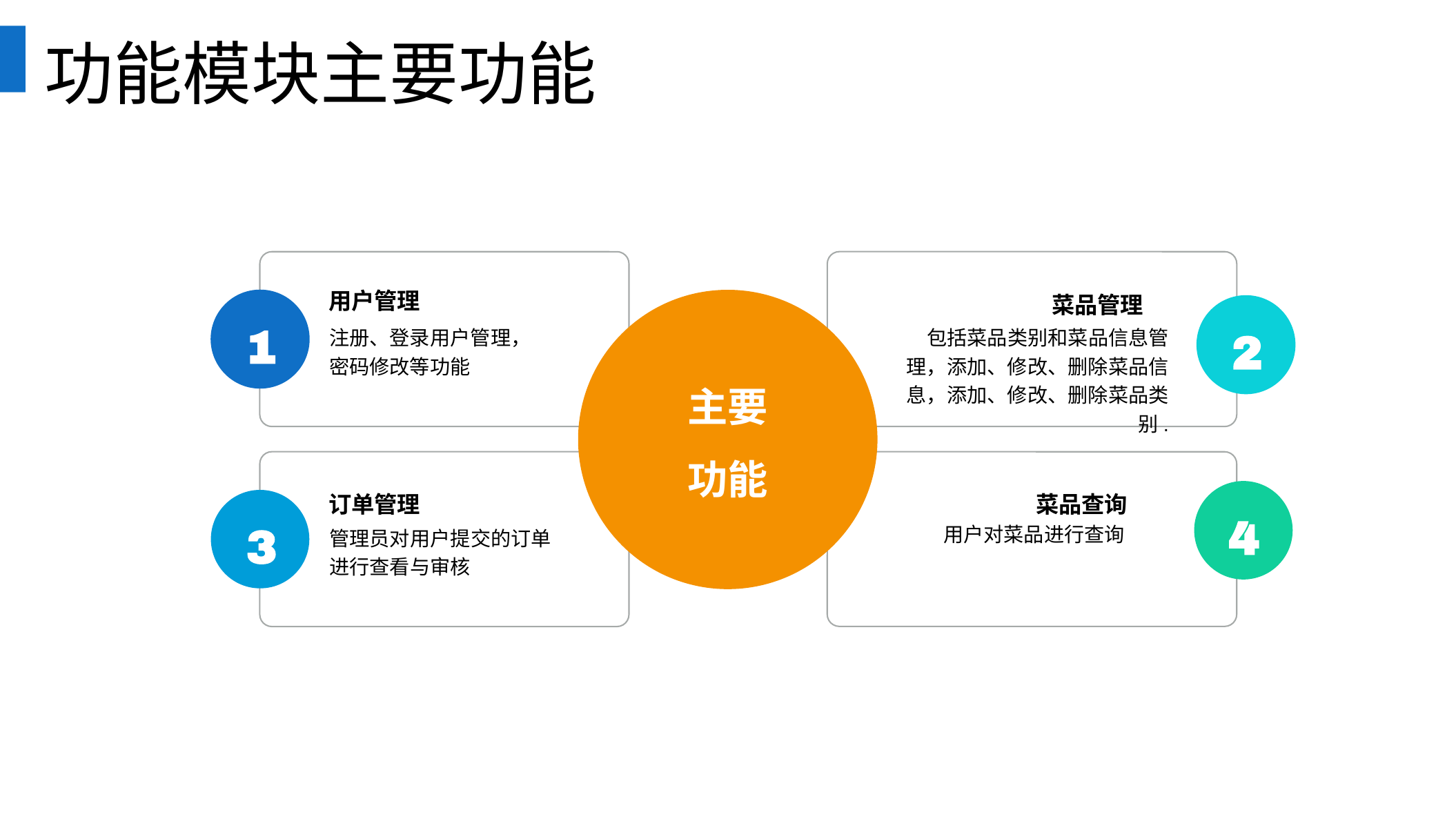

功能模块主要功能

用户管理
      菜品管理
     1

     2
注册、登录用户管理，密码修改等功能
包括菜品类别和菜品信息管理，添加、修改、删除菜品信息，添加、修改、删除菜品类别.
主要
功能

     4
订单管理
菜品查询
     3
       用户对菜品进行查询
管理员对用户提交的订单进行查看与审核